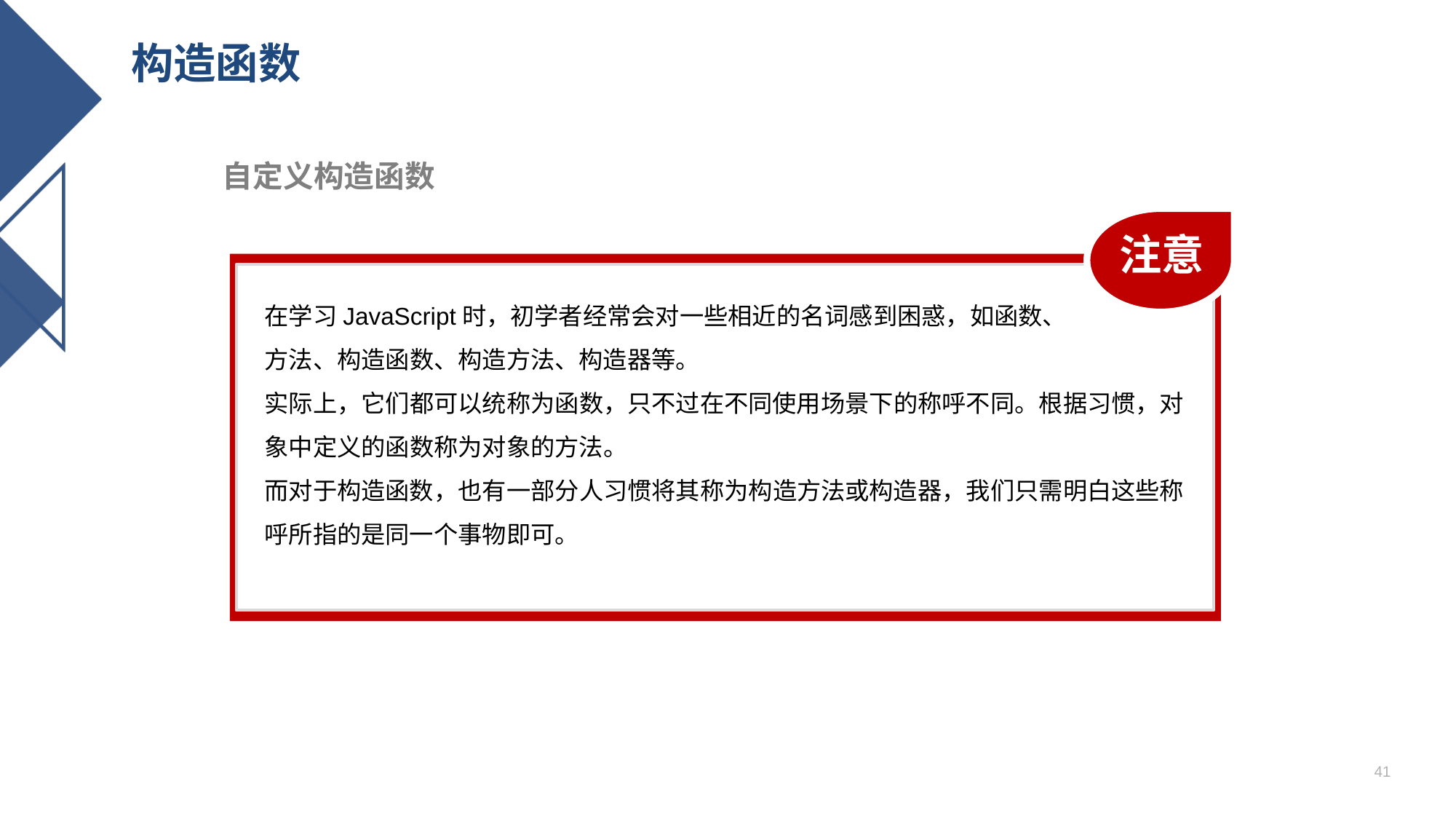

# 构造函数
自定义构造函数

注意

在学习JavaScript时，初学者经常会对一些相近的名词感到困惑，如函数、
方法、构造函数、构造方法、构造器等。
实际上，它们都可以统称为函数，只不过在不同使用场景下的称呼不同。根据习惯，对象中定义的函数称为对象的方法。
而对于构造函数，也有一部分人习惯将其称为构造方法或构造器，我们只需明白这些称呼所指的是同一个事物即可。
41